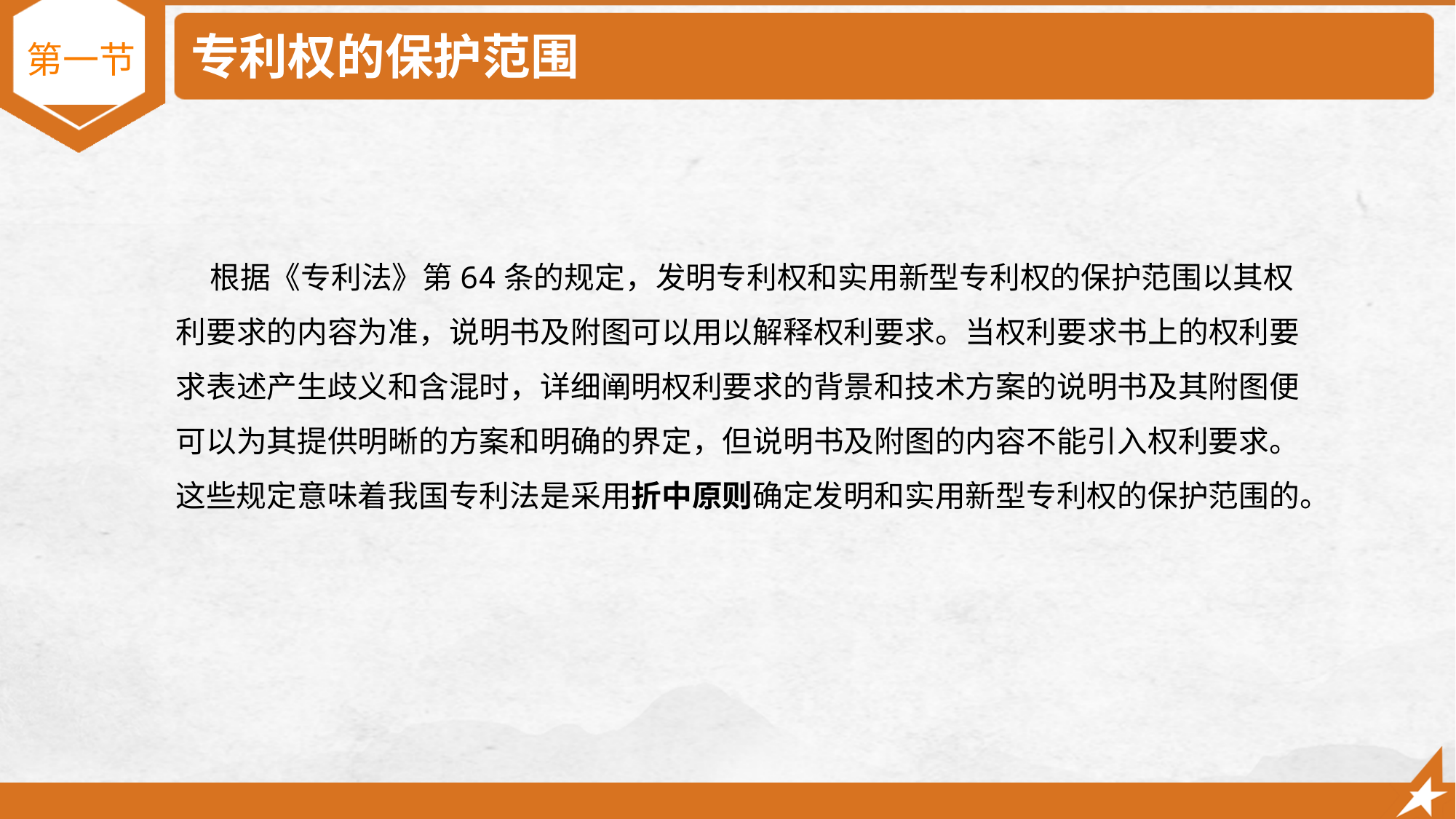

专利权的保护范围
第一节
    根据《专利法》第64条的规定，发明专利权和实用新型专利权的保护范围以其权利要求的内容为准，说明书及附图可以用以解释权利要求。当权利要求书上的权利要求表述产生歧义和含混时，详细阐明权利要求的背景和技术方案的说明书及其附图便可以为其提供明晰的方案和明确的界定，但说明书及附图的内容不能引入权利要求。这些规定意味着我国专利法是采用折中原则确定发明和实用新型专利权的保护范围的。